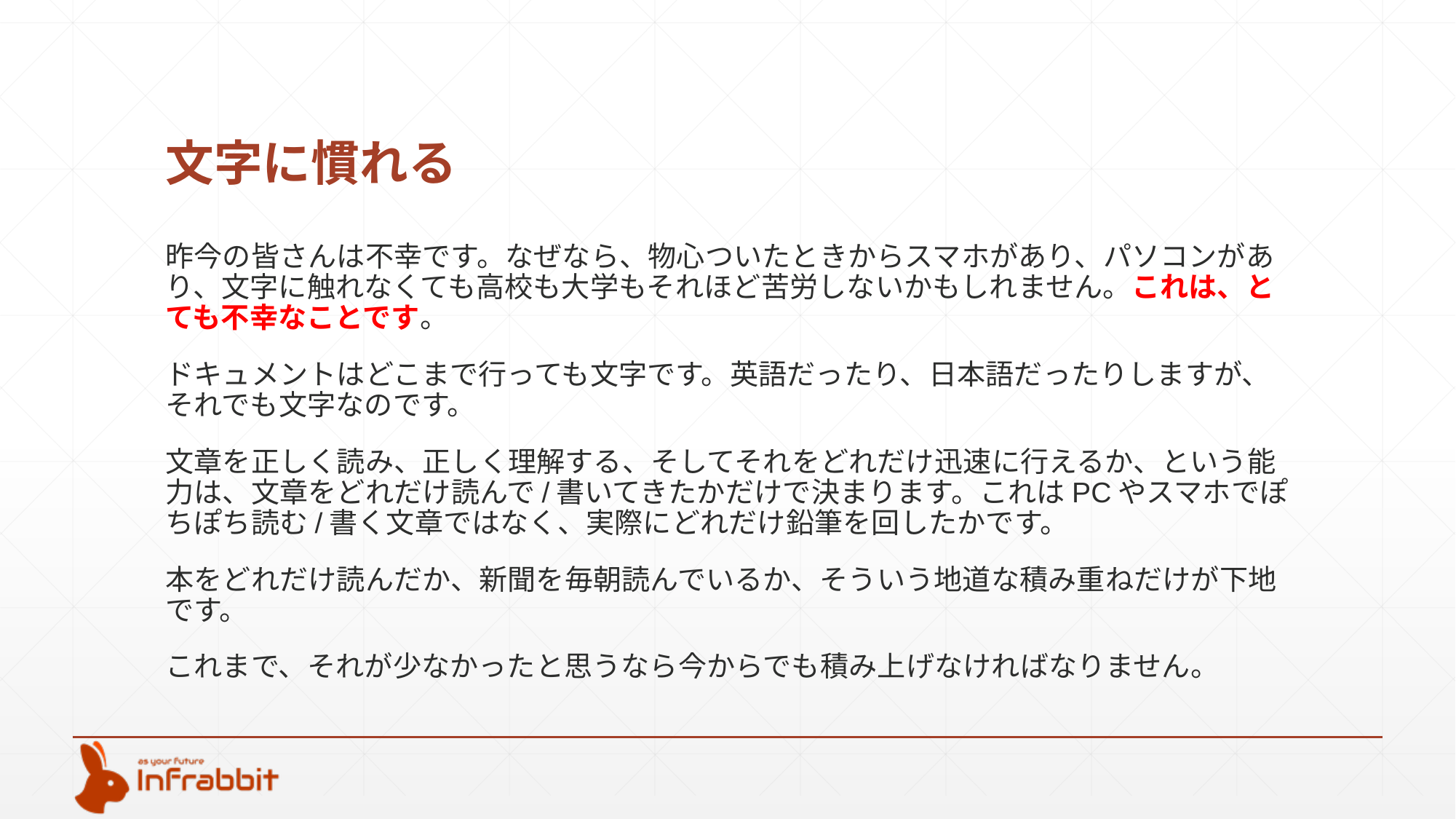

# 文字に慣れる
昨今の皆さんは不幸です。なぜなら、物心ついたときからスマホがあり、パソコンがあり、文字に触れなくても高校も大学もそれほど苦労しないかもしれません。これは、とても不幸なことです。
ドキュメントはどこまで行っても文字です。英語だったり、日本語だったりしますが、それでも文字なのです。
文章を正しく読み、正しく理解する、そしてそれをどれだけ迅速に行えるか、という能力は、文章をどれだけ読んで/書いてきたかだけで決まります。これはPCやスマホでぽちぽち読む/書く文章ではなく、実際にどれだけ鉛筆を回したかです。
本をどれだけ読んだか、新聞を毎朝読んでいるか、そういう地道な積み重ねだけが下地です。
これまで、それが少なかったと思うなら今からでも積み上げなければなりません。